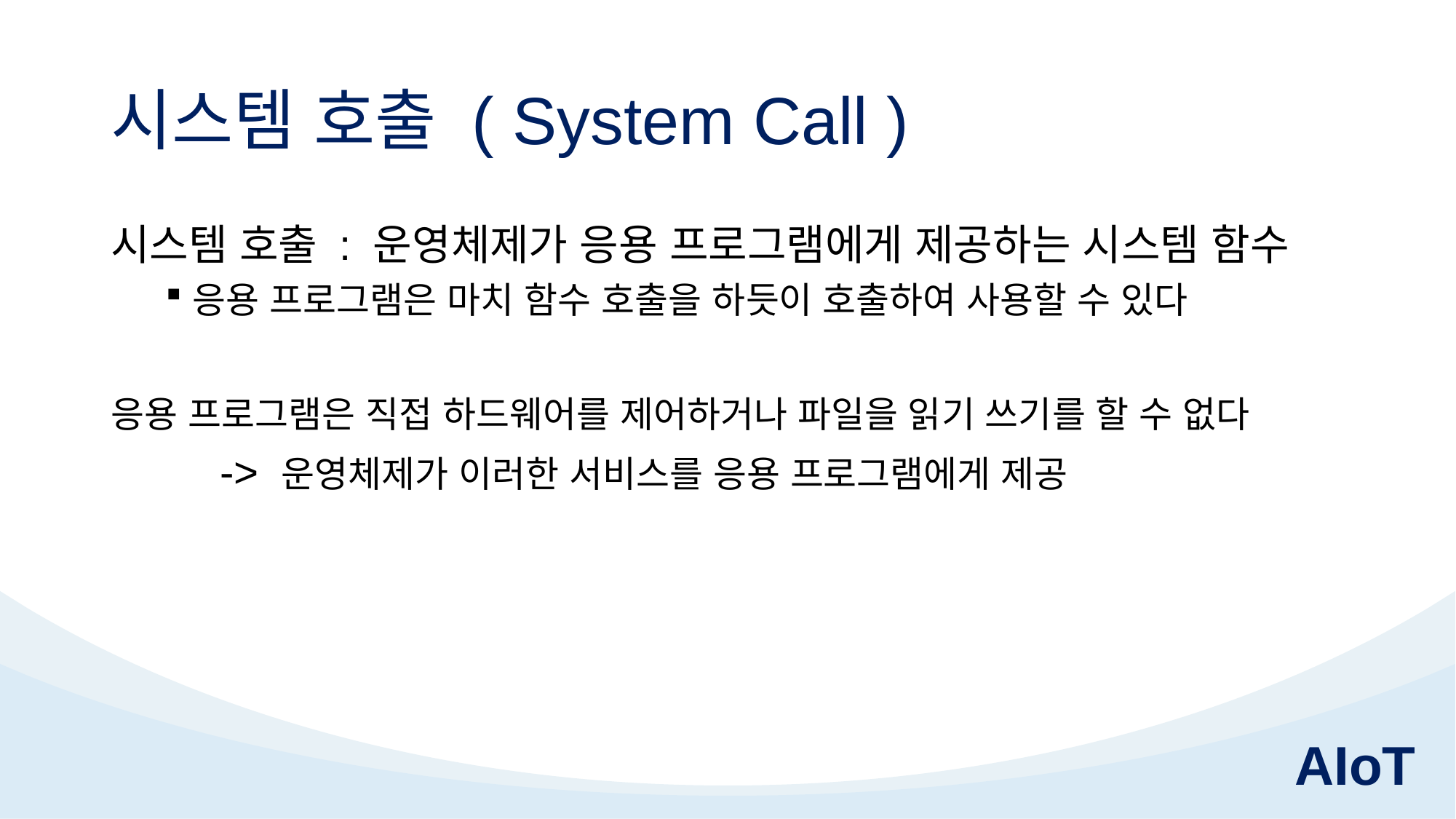

# 시스템 호출 ( System Call )
시스템 호출 : 운영체제가 응용 프로그램에게 제공하는 시스템 함수
응용 프로그램은 마치 함수 호출을 하듯이 호출하여 사용할 수 있다

응용 프로그램은 직접 하드웨어를 제어하거나 파일을 읽기 쓰기를 할 수 없다
	-> 운영체제가 이러한 서비스를 응용 프로그램에게 제공